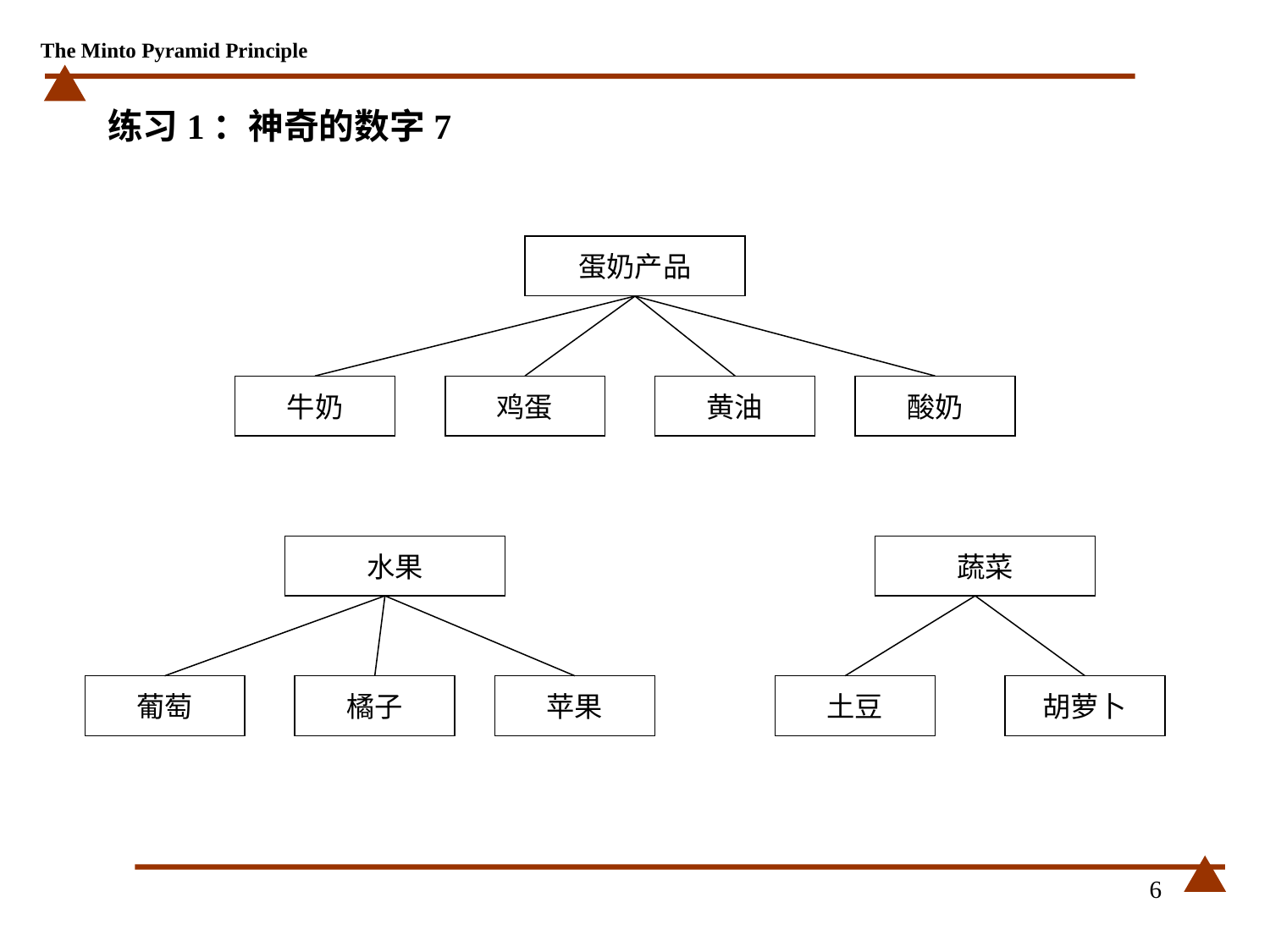

# 练习1：神奇的数字7
蛋奶产品

牛奶
鸡蛋
黄油
酸奶
水果

蔬菜

葡萄
橘子
苹果
土豆
胡萝卜
6